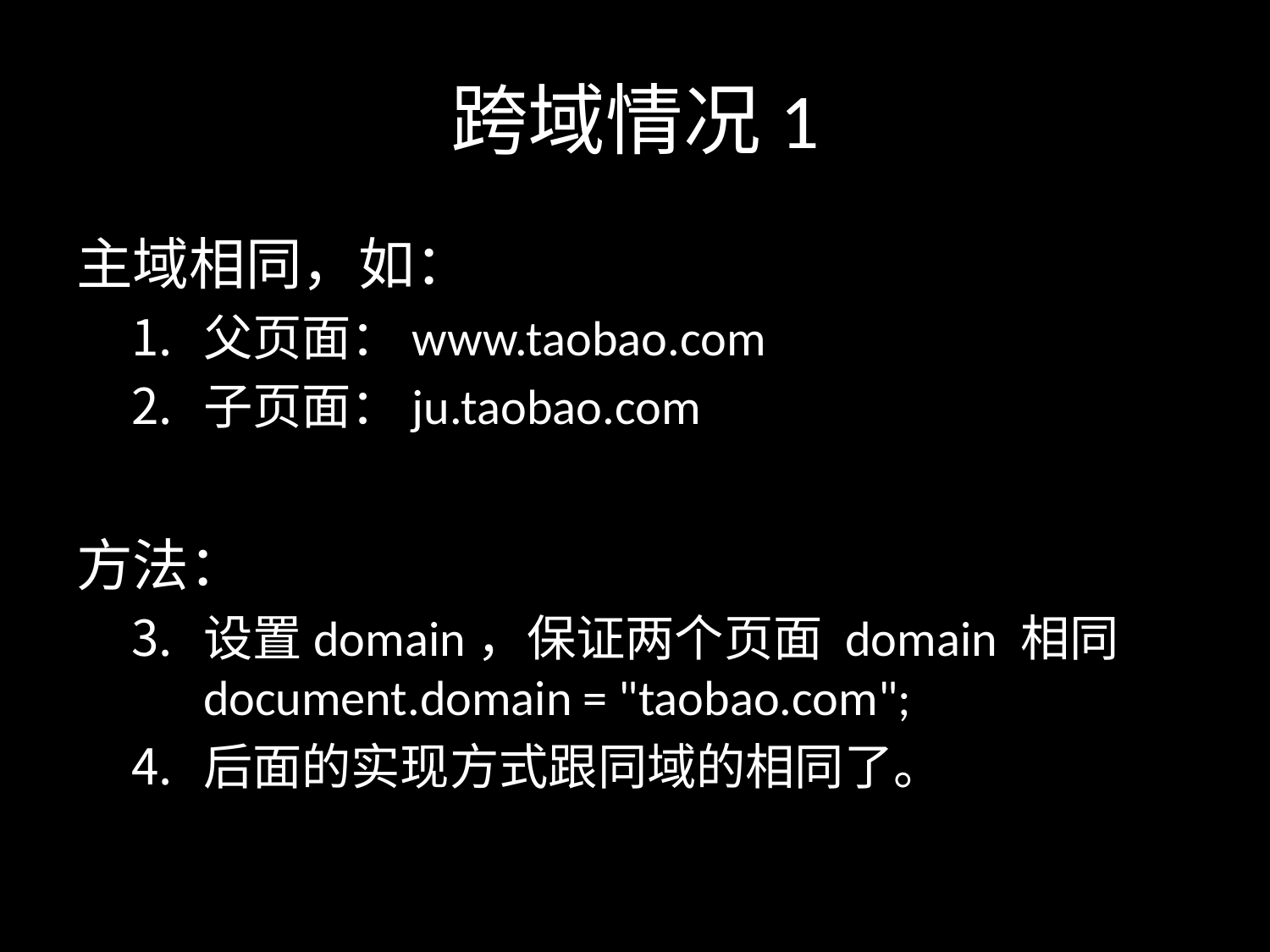

# 跨域情况1
主域相同，如：
父页面：www.taobao.com
子页面：ju.taobao.com

方法：
设置domain，保证两个页面 domain 相同document.domain = "taobao.com";
后面的实现方式跟同域的相同了。